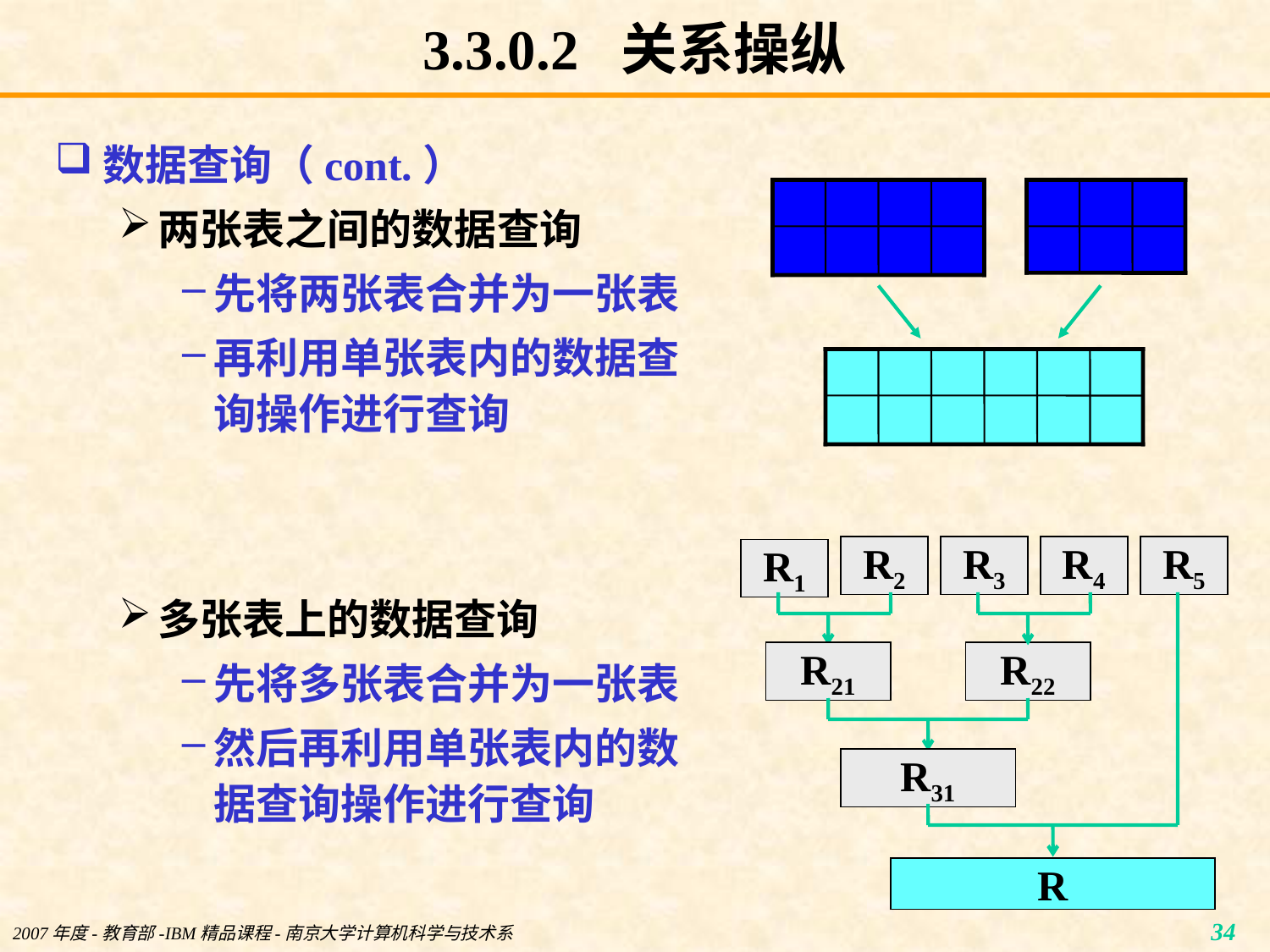

# 3.3.0.2  关系操纵
数据查询（cont.）
两张表之间的数据查询
先将两张表合并为一张表
再利用单张表内的数据查询操作进行查询

R2
R3
R4
R5
R1

R21
R22

R31

R
多张表上的数据查询
先将多张表合并为一张表
然后再利用单张表内的数据查询操作进行查询
34
2007年度-教育部-IBM精品课程-南京大学计算机科学与技术系